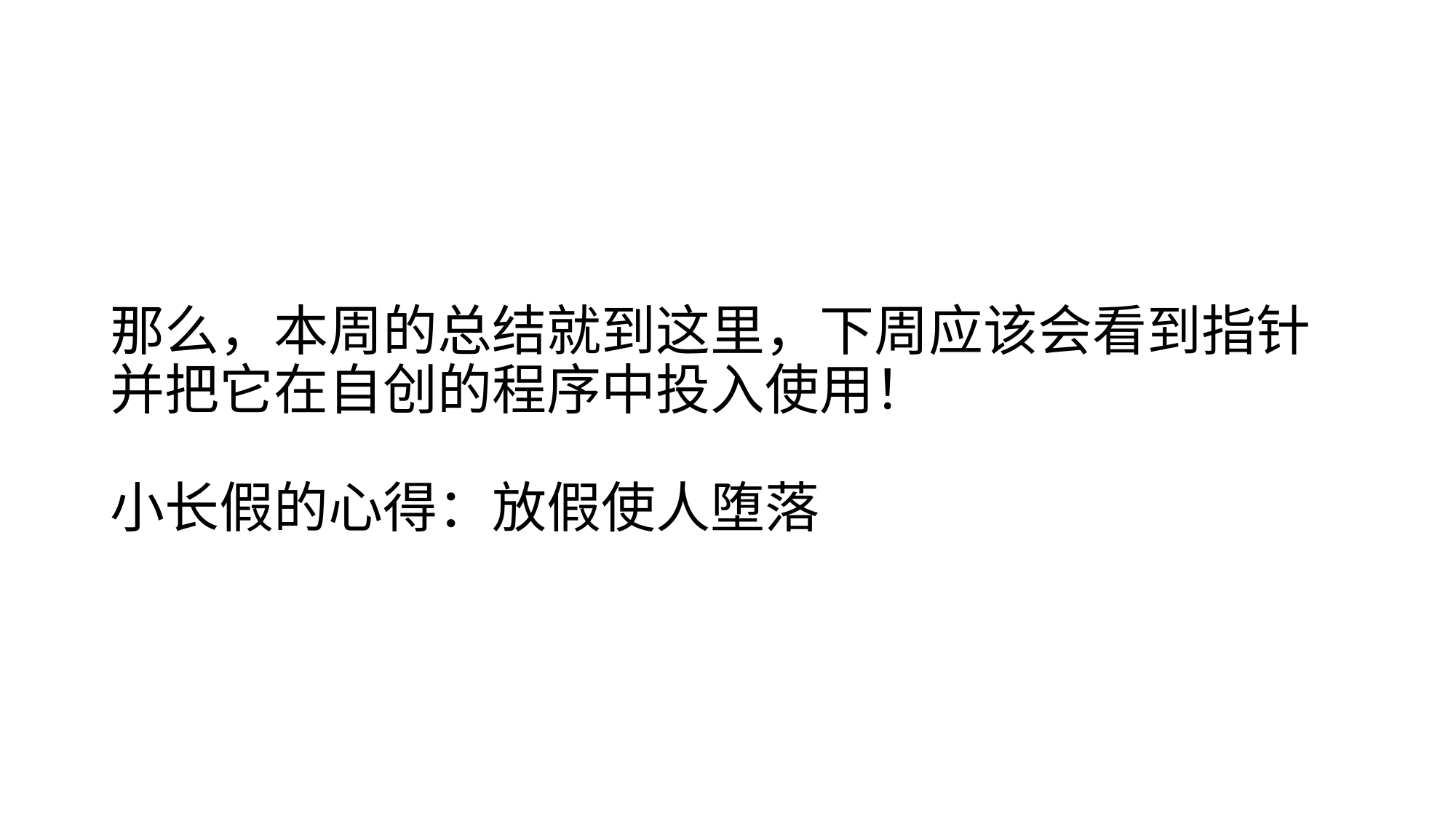

# 那么，本周的总结就到这里，下周应该会看到指针并把它在自创的程序中投入使用！ 小长假的心得：放假使人堕落